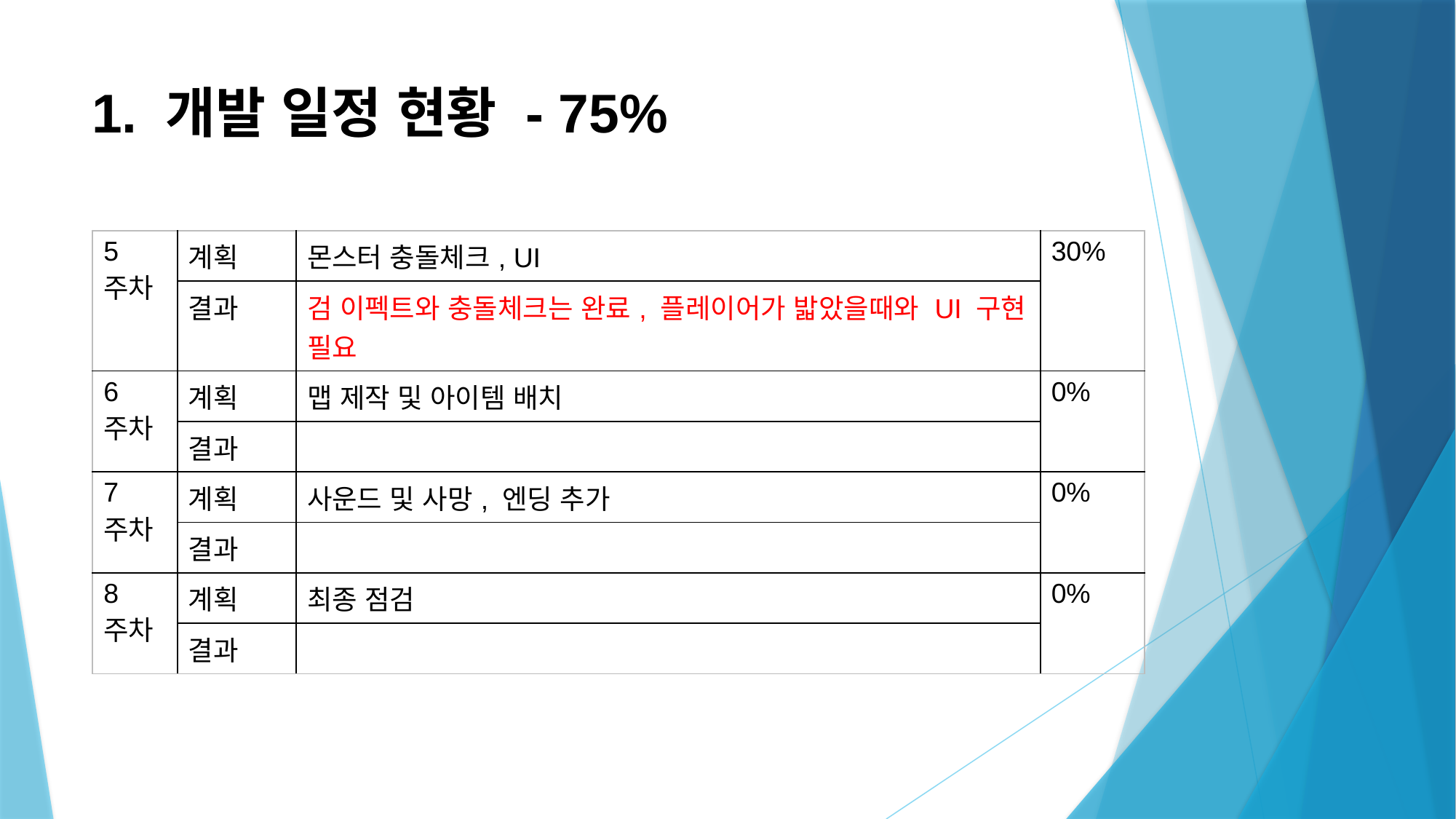

# 1. 개발 일정 현황 - 75%
| 5주차 | 계획 | 몬스터 충돌체크, UI | 30% |
| --- | --- | --- | --- |
|  | 결과 | 검 이펙트와 충돌체크는 완료, 플레이어가 밟았을때와 UI 구현 필요 |  |
| 6주차 | 계획 | 맵 제작 및 아이템 배치 | 0% |
|  | 결과 |  |  |
| 7주차 | 계획 | 사운드 및 사망, 엔딩 추가 | 0% |
|  | 결과 |  |  |
| 8주차 | 계획 | 최종 점검 | 0% |
|  | 결과 |  |  |